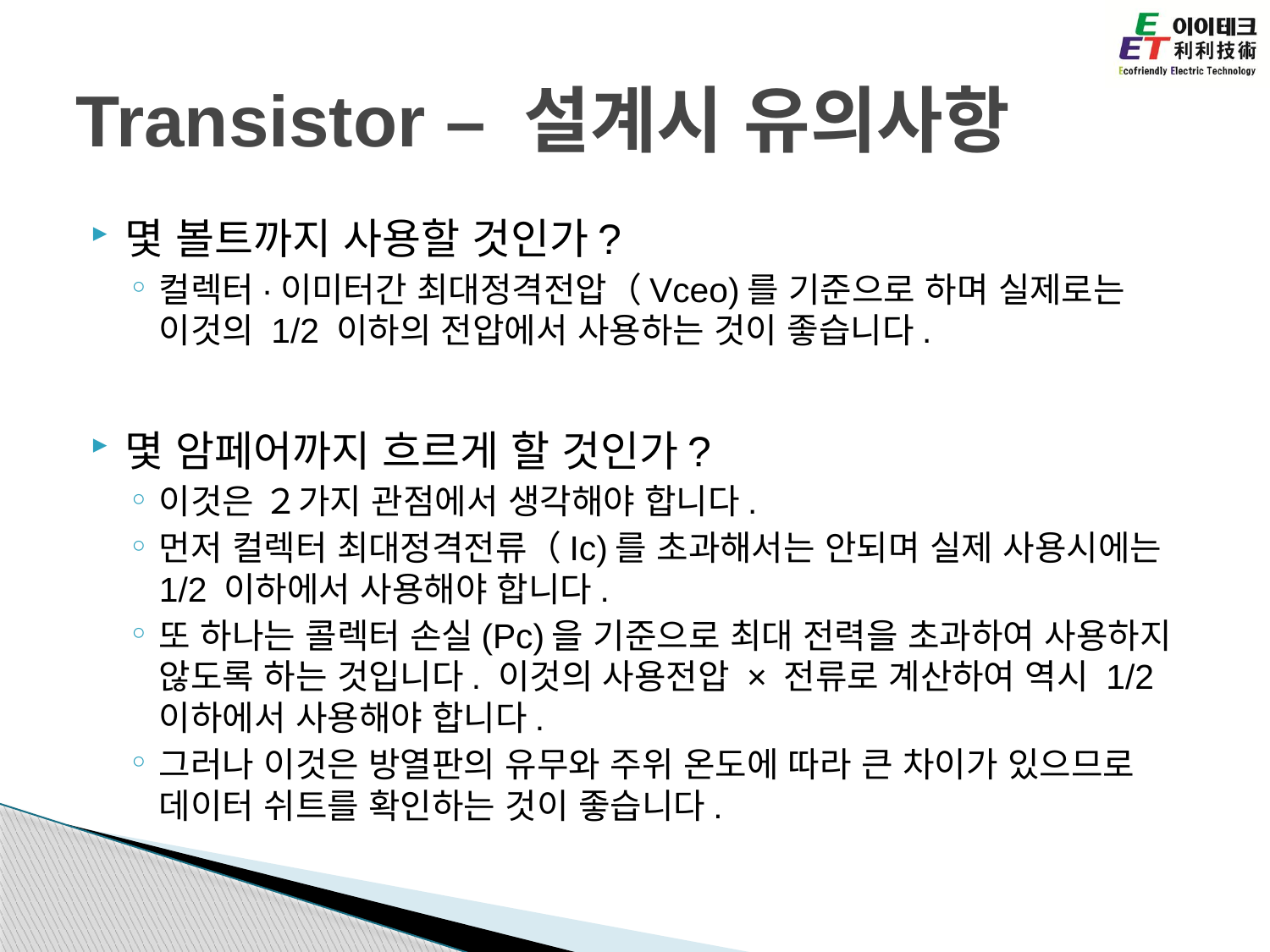

# Transistor – 설계시 유의사항
몇 볼트까지 사용할 것인가?
컬렉터·이미터간 최대정격전압（Vceo)를 기준으로 하며 실제로는 이것의 1/2 이하의 전압에서 사용하는 것이 좋습니다.

몇 암페어까지 흐르게 할 것인가?
이것은 ２가지 관점에서 생각해야 합니다.
먼저 컬렉터 최대정격전류（Ic)를 초과해서는 안되며 실제 사용시에는 1/2 이하에서 사용해야 합니다.
또 하나는 콜렉터 손실(Pc)을 기준으로 최대 전력을 초과하여 사용하지 않도록 하는 것입니다. 이것의 사용전압 × 전류로 계산하여 역시 1/2 이하에서 사용해야 합니다.
그러나 이것은 방열판의 유무와 주위 온도에 따라 큰 차이가 있으므로 데이터 쉬트를 확인하는 것이 좋습니다.